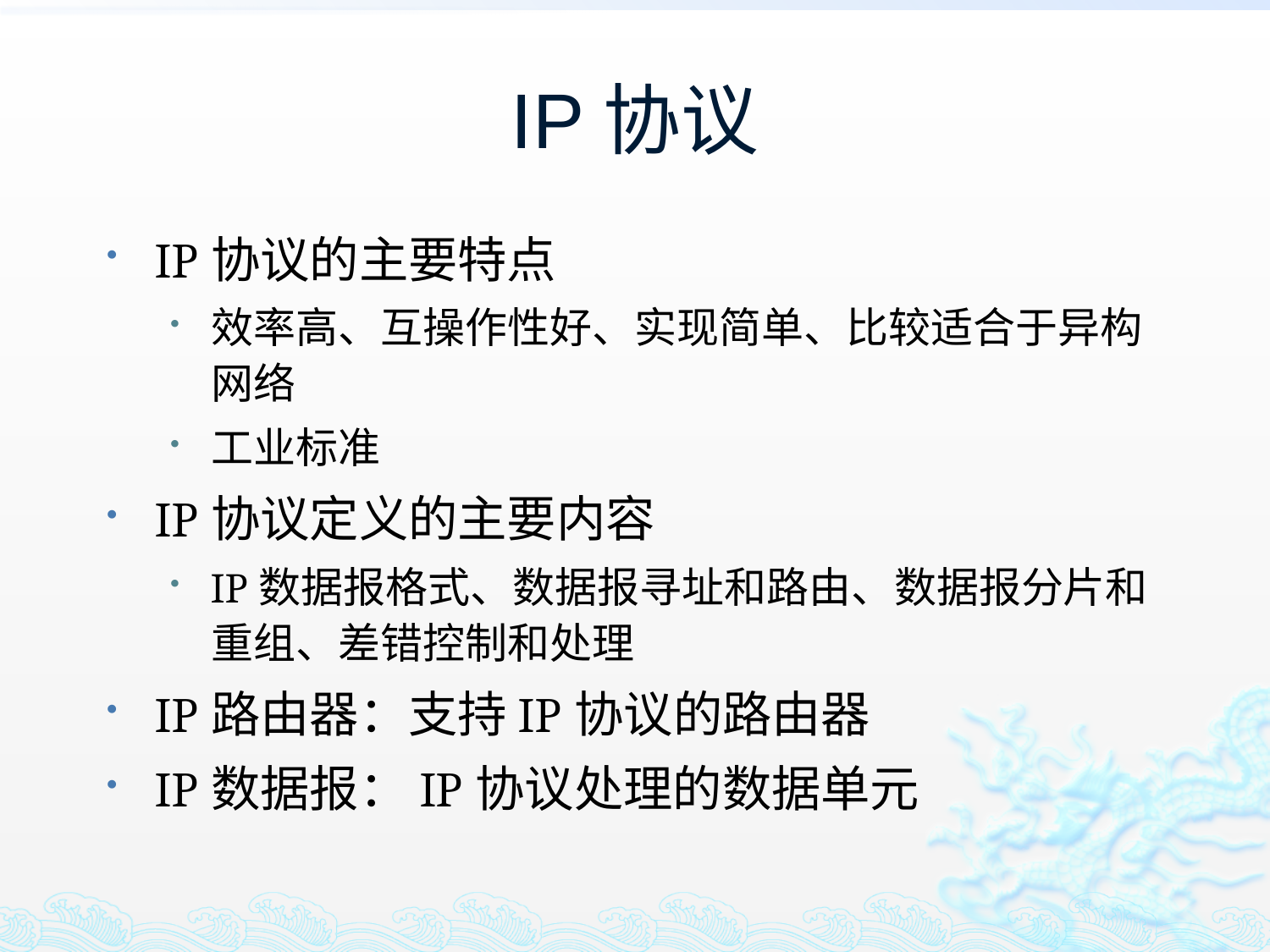

# IP协议
IP协议的主要特点
效率高、互操作性好、实现简单、比较适合于异构网络
工业标准
IP协议定义的主要内容
IP数据报格式、数据报寻址和路由、数据报分片和重组、差错控制和处理
IP路由器：支持IP协议的路由器
IP数据报：IP协议处理的数据单元